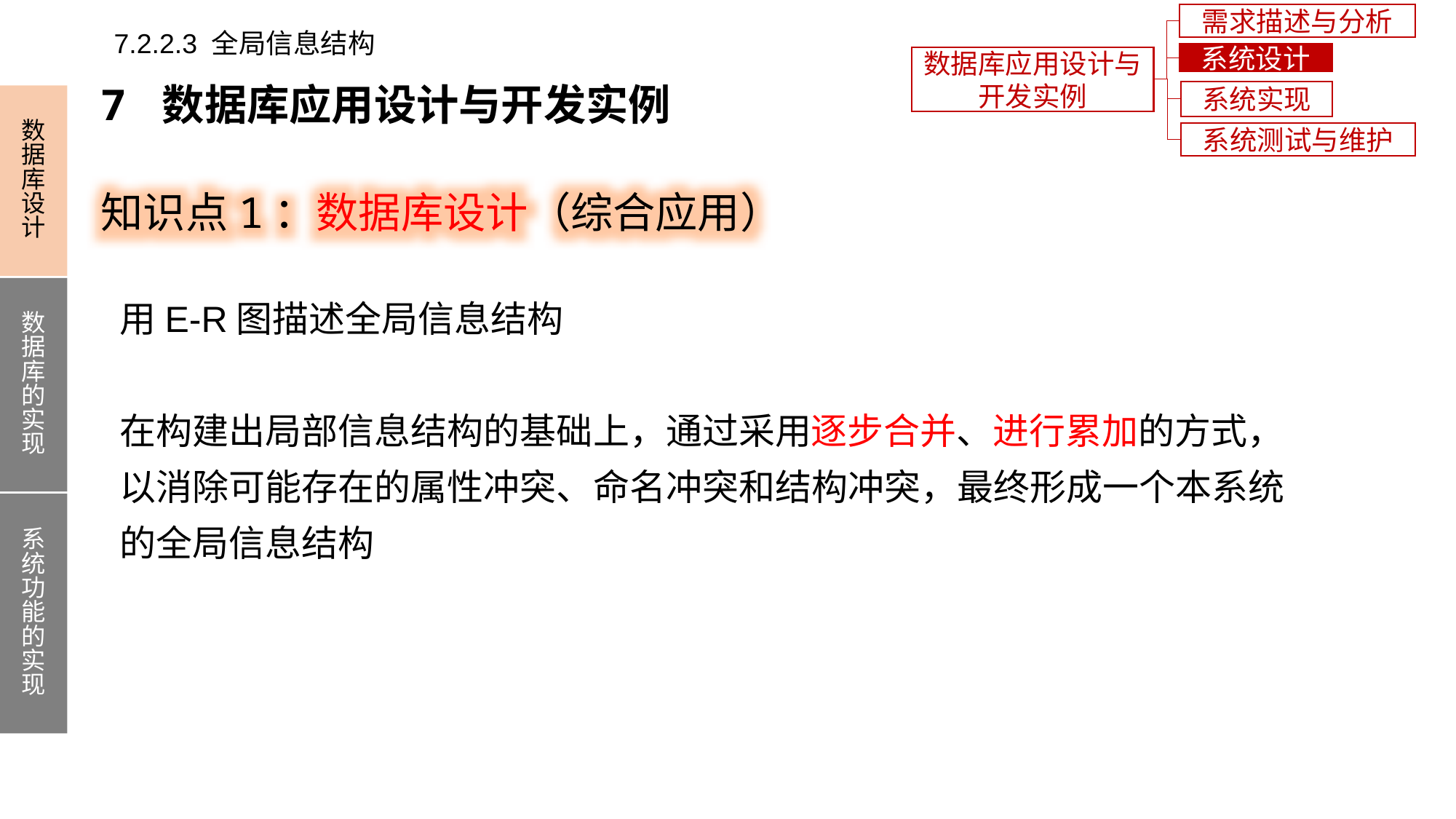

需求描述与分析
7.2.2.3 全局信息结构
系统设计
数据库应用设计与开发实例
7 数据库应用设计与开发实例
系统实现
数据库设计
数据库的实现
系统功能的实现
系统测试与维护
知识点1：数据库设计（综合应用）
用E-R图描述全局信息结构

在构建出局部信息结构的基础上，通过采用逐步合并、进行累加的方式，以消除可能存在的属性冲突、命名冲突和结构冲突，最终形成一个本系统的全局信息结构